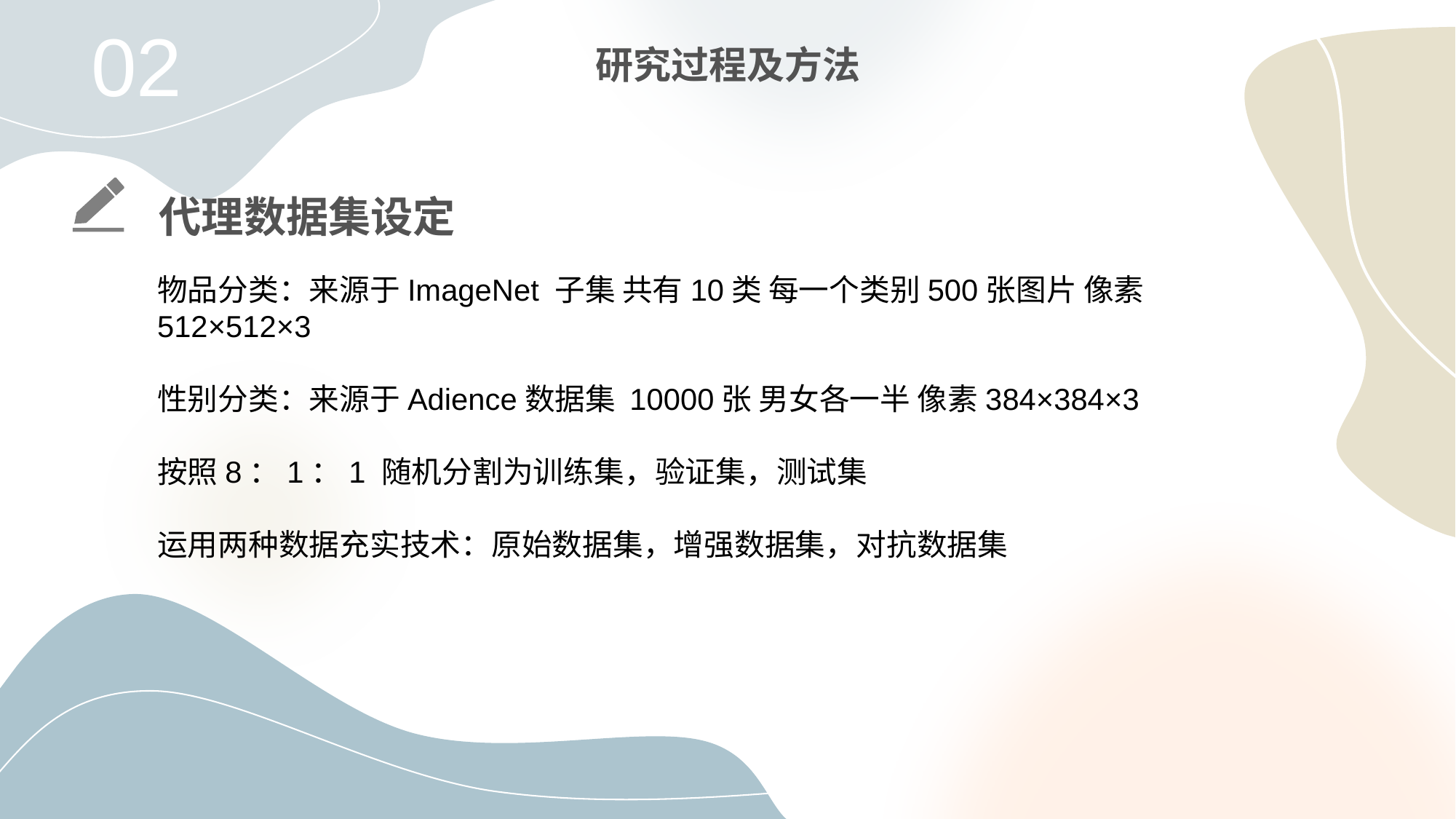

02
研究过程及方法

代理数据集设定
物品分类：来源于ImageNet 子集 共有10类 每⼀个类别500张图片 像素 512×512×3

性别分类：来源于Adience数据集 10000张 男女各⼀半 像素384×384×3

按照8：1：1 随机分割为训练集，验证集，测试集

运⽤两种数据充实技术：原始数据集，增强数据集，对抗数据集